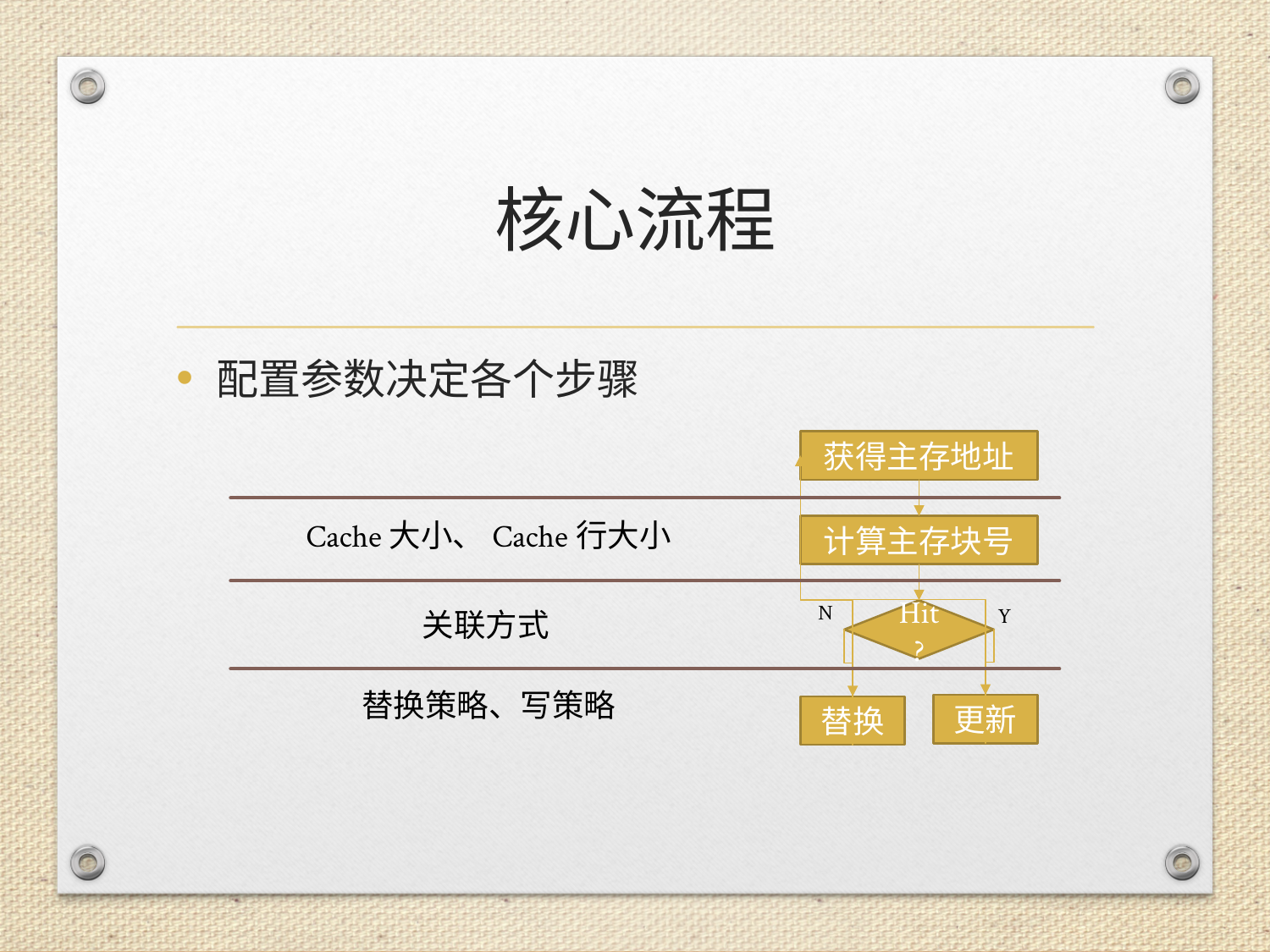

# 核心流程
配置参数决定各个步骤
获得主存地址
计算主存块号
Hit ?
更新
替换
N
Y
Cache大小、Cache行大小
关联方式
替换策略、写策略